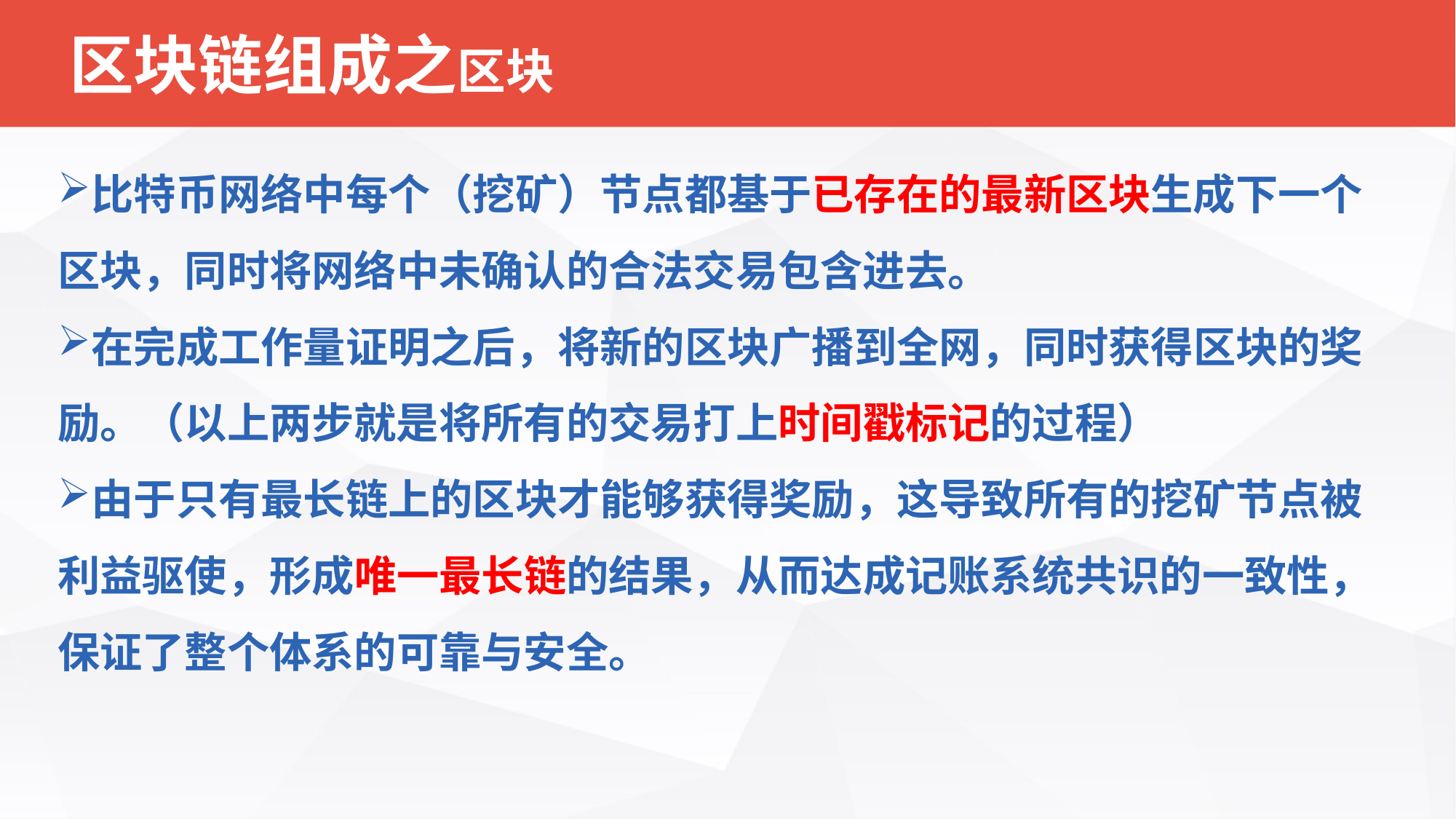

区块链组成之区块

比特币网络中每个（挖矿）节点都基于已存在的最新区块生成下一个区块，同时将网络中未确认的合法交易包含进去。
在完成工作量证明之后，将新的区块广播到全网，同时获得区块的奖励。（以上两步就是将所有的交易打上时间戳标记的过程）
由于只有最长链上的区块才能够获得奖励，这导致所有的挖矿节点被利益驱使，形成唯一最长链的结果，从而达成记账系统共识的一致性，保证了整个体系的可靠与安全。